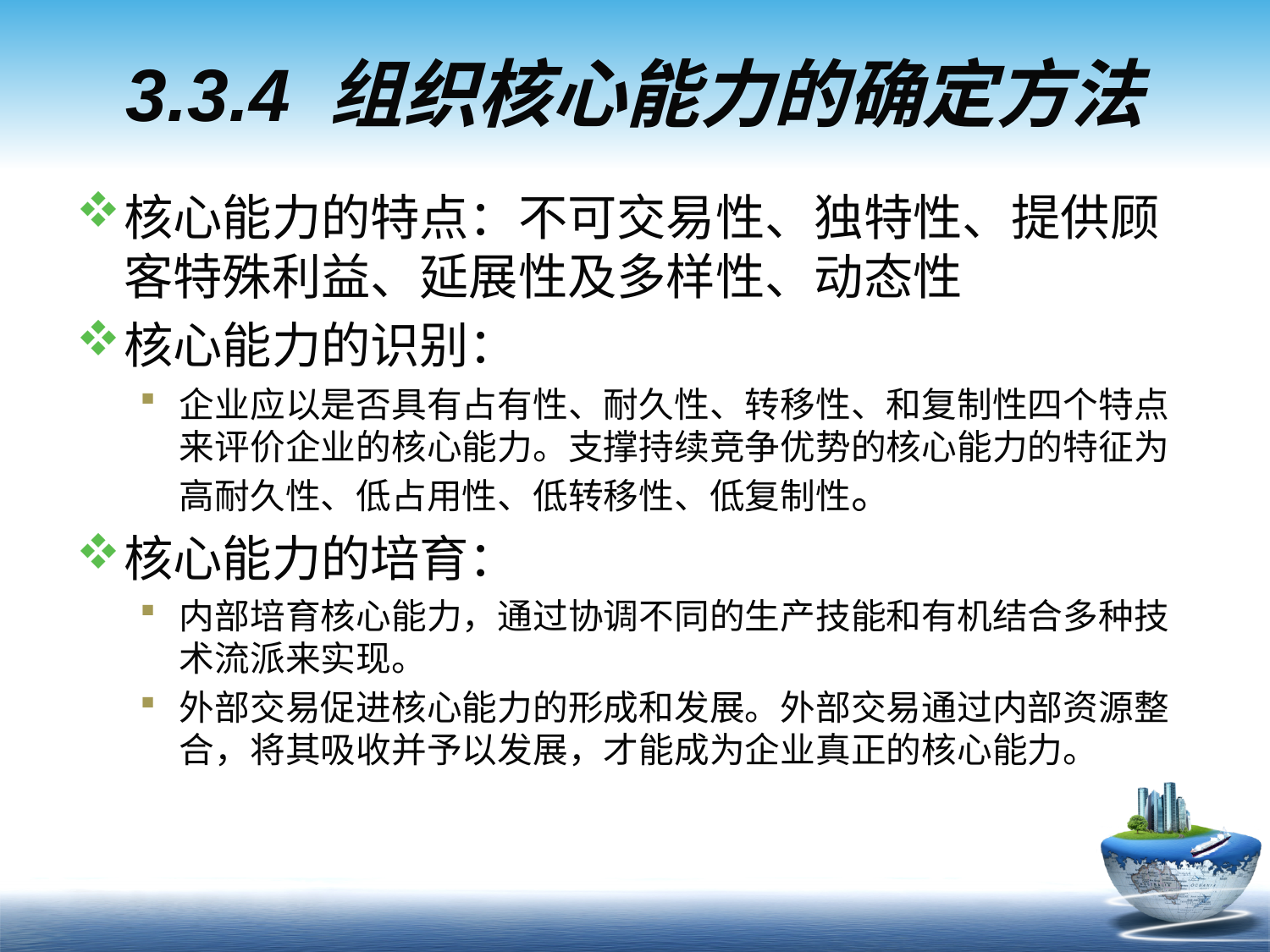

# 3.3.4 组织核心能力的确定方法
核心能力的特点：不可交易性、独特性、提供顾客特殊利益、延展性及多样性、动态性
核心能力的识别：
企业应以是否具有占有性、耐久性、转移性、和复制性四个特点来评价企业的核心能力。支撑持续竞争优势的核心能力的特征为高耐久性、低占用性、低转移性、低复制性。
核心能力的培育：
内部培育核心能力，通过协调不同的生产技能和有机结合多种技术流派来实现。
外部交易促进核心能力的形成和发展。外部交易通过内部资源整合，将其吸收并予以发展，才能成为企业真正的核心能力。